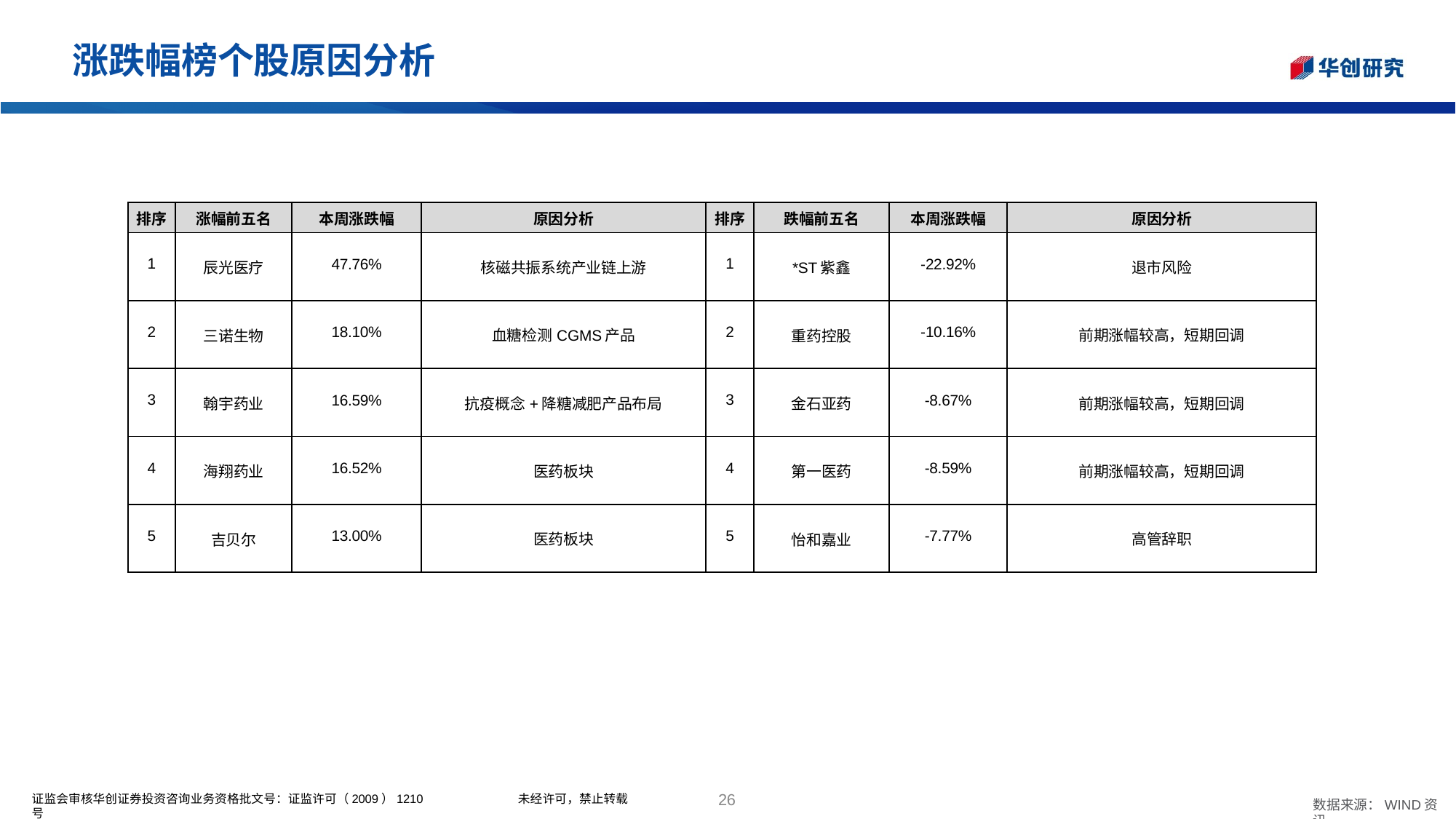

# 涨跌幅榜个股原因分析
| 排序 | 涨幅前五名 | 本周涨跌幅 | 原因分析 | 排序 | 跌幅前五名 | 本周涨跌幅 | 原因分析 |
| --- | --- | --- | --- | --- | --- | --- | --- |
| 1 | 辰光医疗 | 47.76% | 核磁共振系统产业链上游 | 1 | \*ST紫鑫 | -22.92% | 退市风险 |
| 2 | 三诺生物 | 18.10% | 血糖检测CGMS产品 | 2 | 重药控股 | -10.16% | 前期涨幅较高，短期回调 |
| 3 | 翰宇药业 | 16.59% | 抗疫概念+降糖减肥产品布局 | 3 | 金石亚药 | -8.67% | 前期涨幅较高，短期回调 |
| 4 | 海翔药业 | 16.52% | 医药板块 | 4 | 第一医药 | -8.59% | 前期涨幅较高，短期回调 |
| 5 | 吉贝尔 | 13.00% | 医药板块 | 5 | 怡和嘉业 | -7.77% | 高管辞职 |
26
证监会审核华创证券投资咨询业务资格批文号：证监许可（2009）1210 号
未经许可，禁止转载
数据来源：WIND资讯